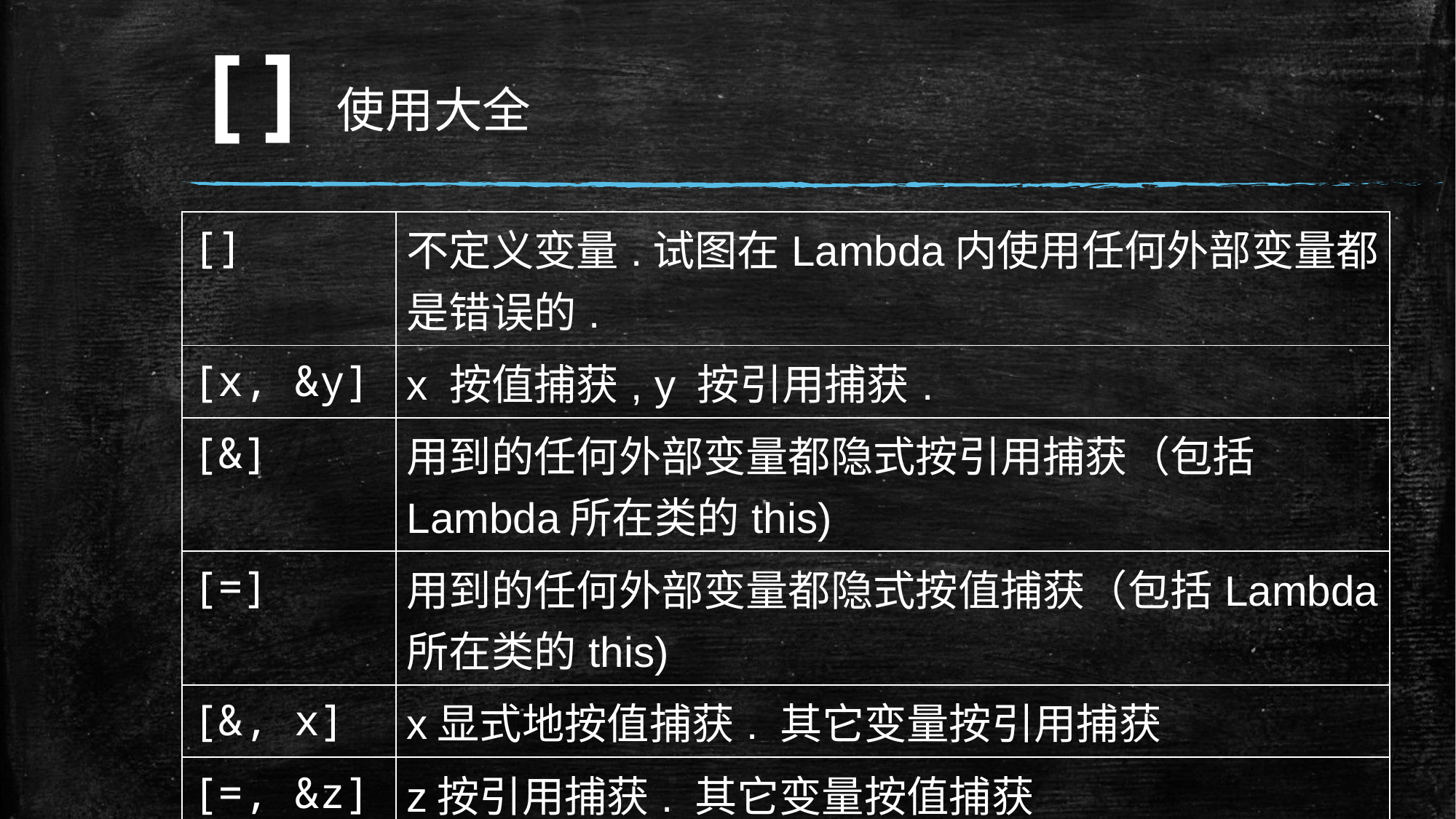

# []使用大全
| [] | 不定义变量.试图在Lambda内使用任何外部变量都是错误的. |
| --- | --- |
| [x, &y] | x 按值捕获, y 按引用捕获. |
| [&] | 用到的任何外部变量都隐式按引用捕获（包括Lambda所在类的this) |
| [=] | 用到的任何外部变量都隐式按值捕获（包括Lambda所在类的this) |
| [&, x] | x显式地按值捕获. 其它变量按引用捕获 |
| [=, &z] | z按引用捕获. 其它变量按值捕获 |